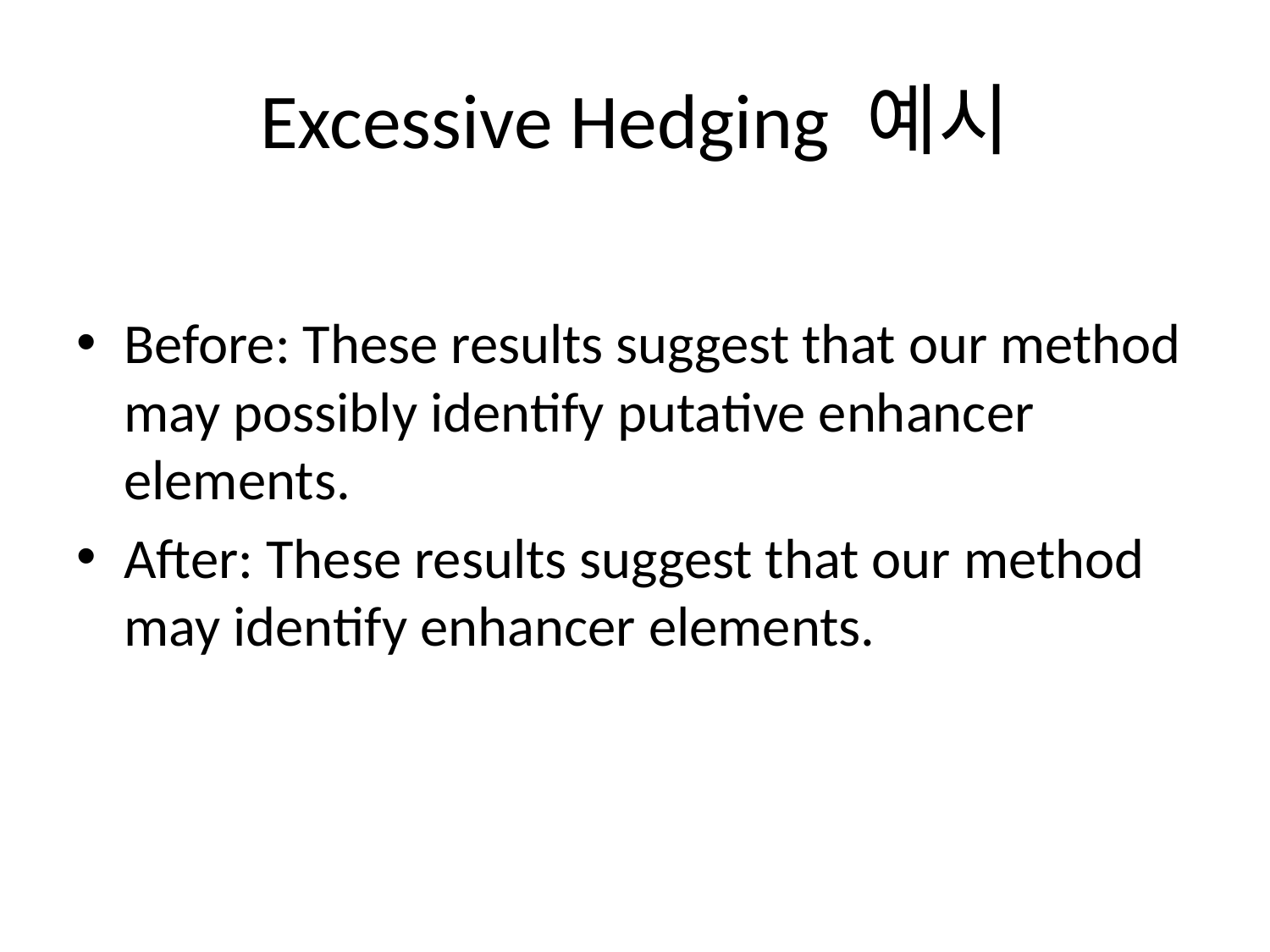

# Excessive Hedging 예시

Before: These results suggest that our method may possibly identify putative enhancer elements.
After: These results suggest that our method may identify enhancer elements.